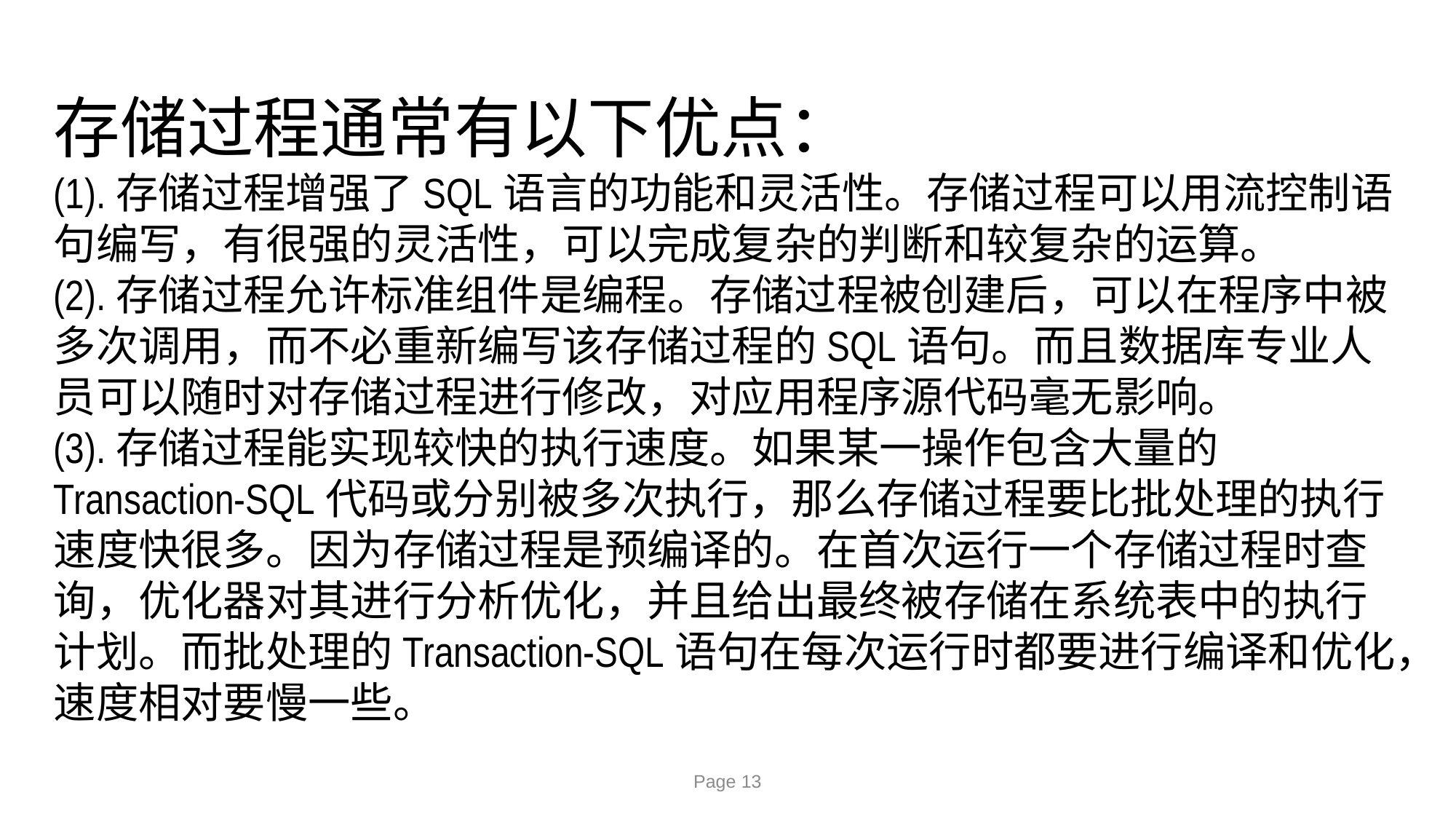

#
存储过程通常有以下优点：
(1).存储过程增强了SQL语言的功能和灵活性。存储过程可以用流控制语句编写，有很强的灵活性，可以完成复杂的判断和较复杂的运算。
(2).存储过程允许标准组件是编程。存储过程被创建后，可以在程序中被多次调用，而不必重新编写该存储过程的SQL语句。而且数据库专业人员可以随时对存储过程进行修改，对应用程序源代码毫无影响。
(3).存储过程能实现较快的执行速度。如果某一操作包含大量的Transaction-SQL代码或分别被多次执行，那么存储过程要比批处理的执行速度快很多。因为存储过程是预编译的。在首次运行一个存储过程时查询，优化器对其进行分析优化，并且给出最终被存储在系统表中的执行计划。而批处理的Transaction-SQL语句在每次运行时都要进行编译和优化，速度相对要慢一些。
Page 13